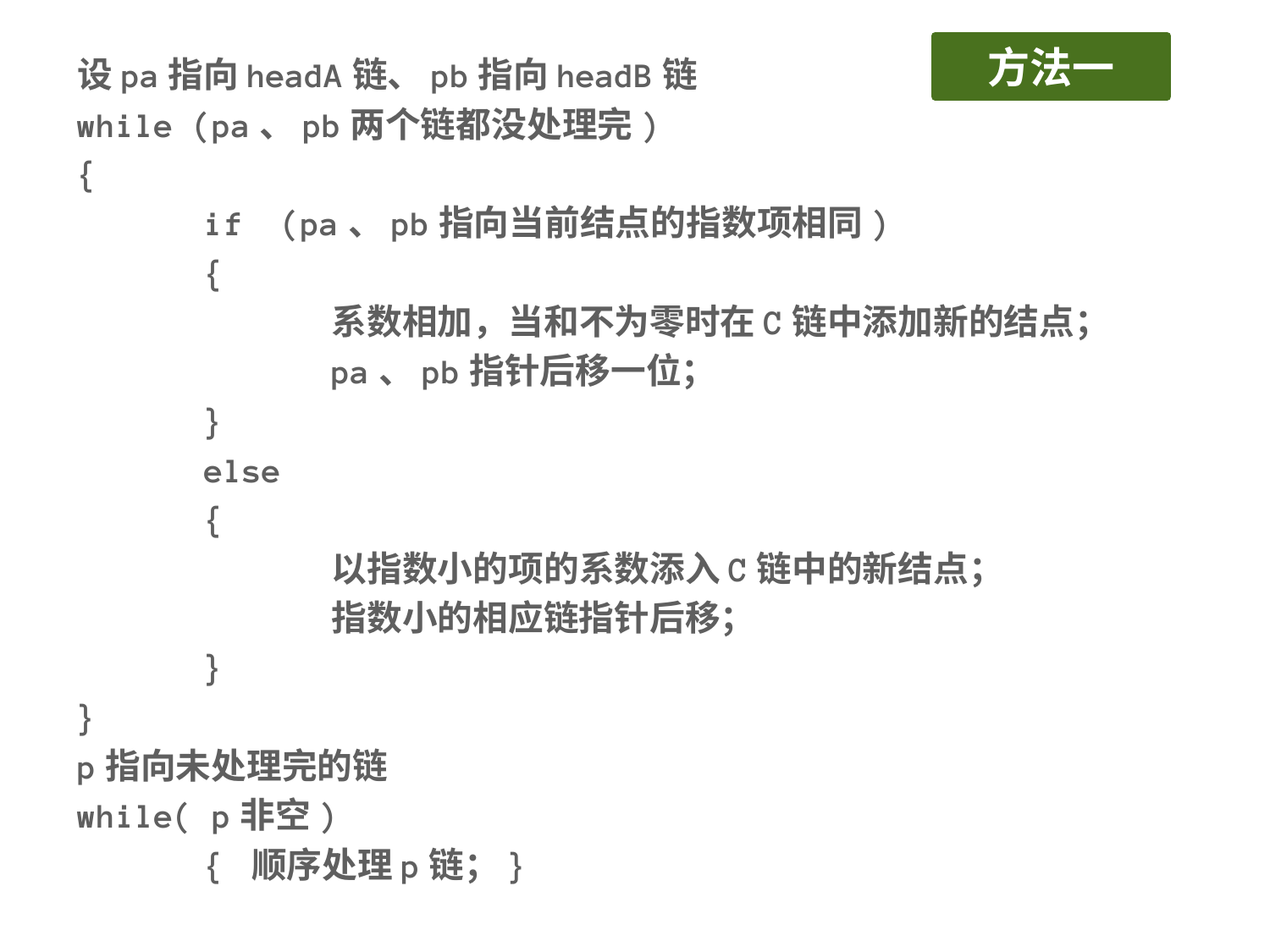

方法一
#
设pa指向headA链、pb指向headB链
while (pa、pb两个链都没处理完)
{
 	if  (pa、pb指向当前结点的指数项相同)
 	{
 		系数相加，当和不为零时在C链中添加新的结点；
 		pa、pb指针后移一位；
 	}
   	else
  	{
 		以指数小的项的系数添入C链中的新结点；
 		指数小的相应链指针后移；
    	}
}
p指向未处理完的链
while( p非空)
 	{ 顺序处理p链；}

199